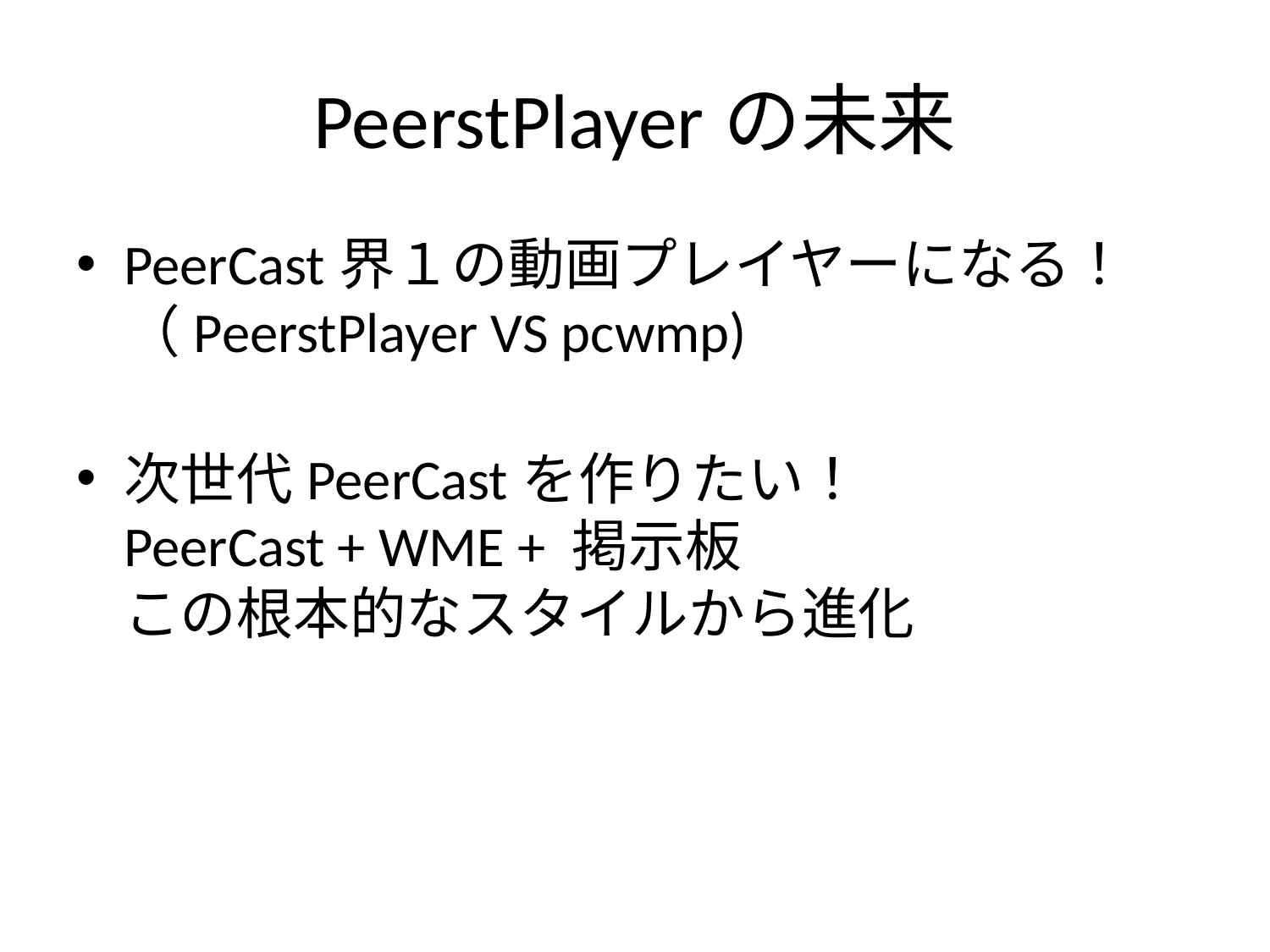

# PeerstPlayerの未来
PeerCast界１の動画プレイヤーになる！
（PeerstPlayer VS pcwmp)
次世代PeerCastを作りたい！
PeerCast + WME + 掲示板
この根本的なスタイルから進化